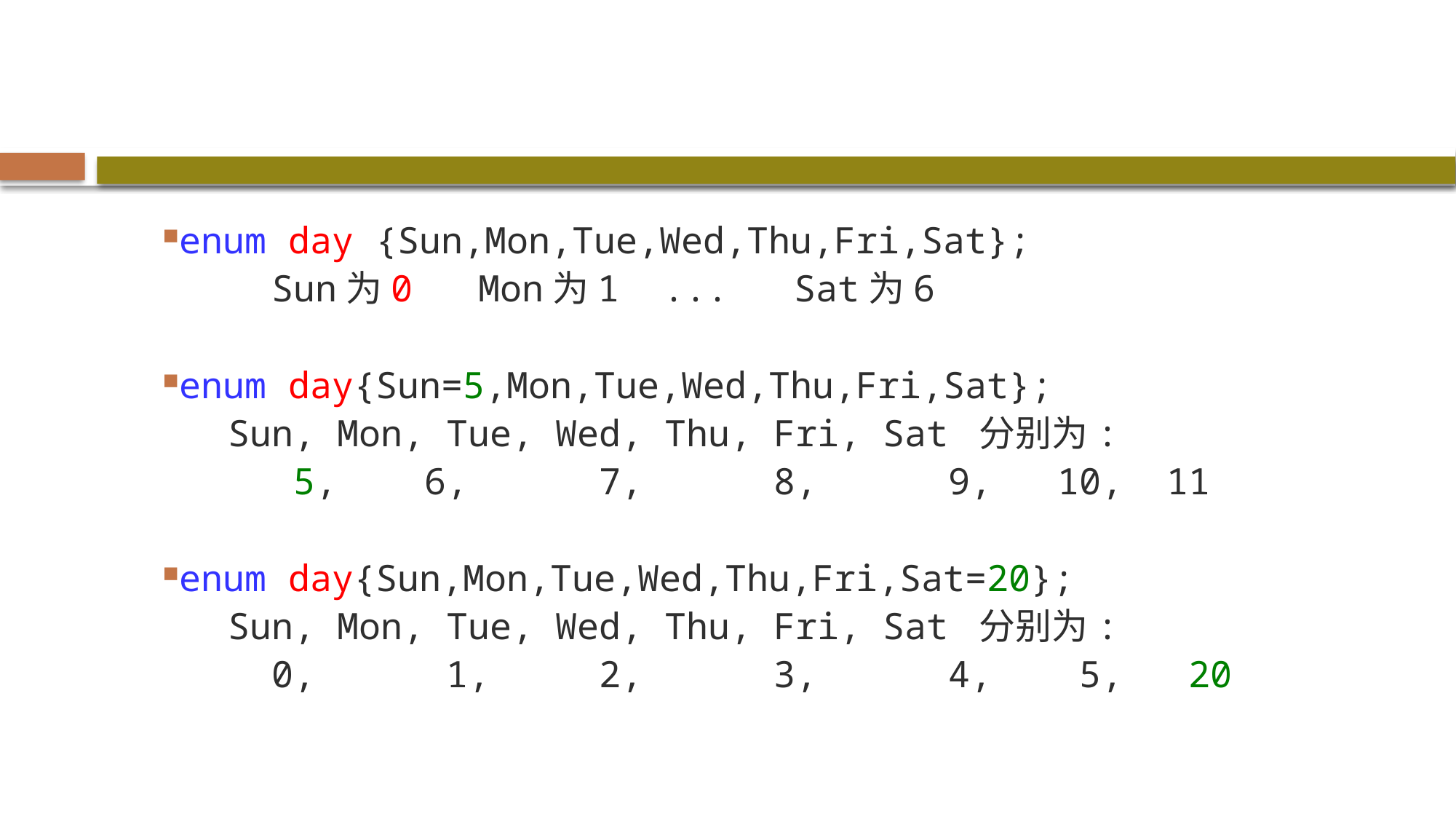

enum day {Sun,Mon,Tue,Wed,Thu,Fri,Sat};
     Sun为0   Mon为1  ...   Sat为6

enum day{Sun=5,Mon,Tue,Wed,Thu,Fri,Sat};
   Sun, Mon, Tue, Wed, Thu, Fri, Sat 分别为:
      5,    6,      7,      8,      9,   10,  11

enum day{Sun,Mon,Tue,Wed,Thu,Fri,Sat=20};
   Sun, Mon, Tue, Wed, Thu, Fri, Sat 分别为:
     0,      1,     2,      3,      4,    5,   20